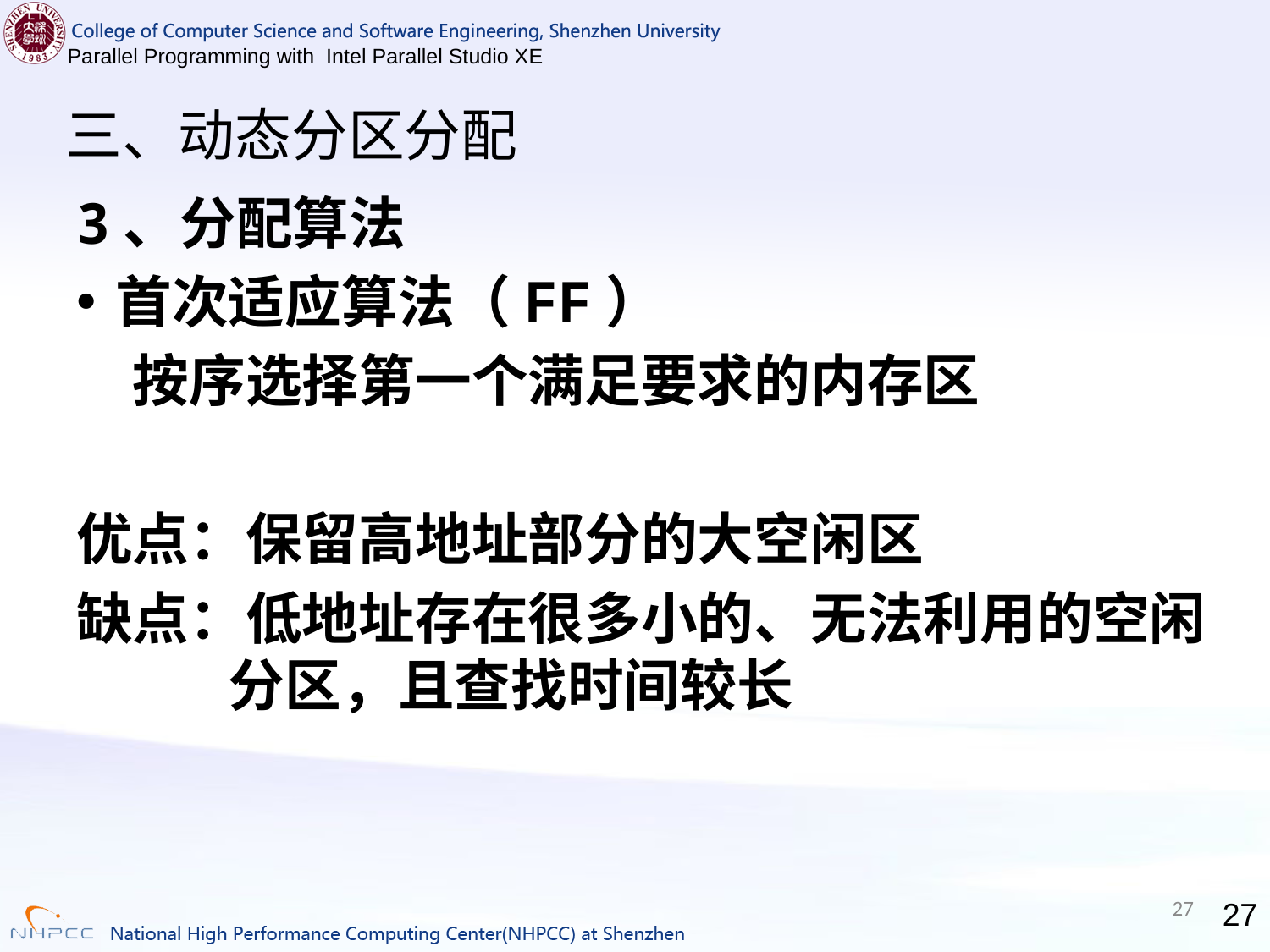

# 三、动态分区分配
3、分配算法
首次适应算法（FF）
　按序选择第一个满足要求的内存区

优点：保留高地址部分的大空闲区
缺点：低地址存在很多小的、无法利用的空闲　　分区，且查找时间较长
27
27